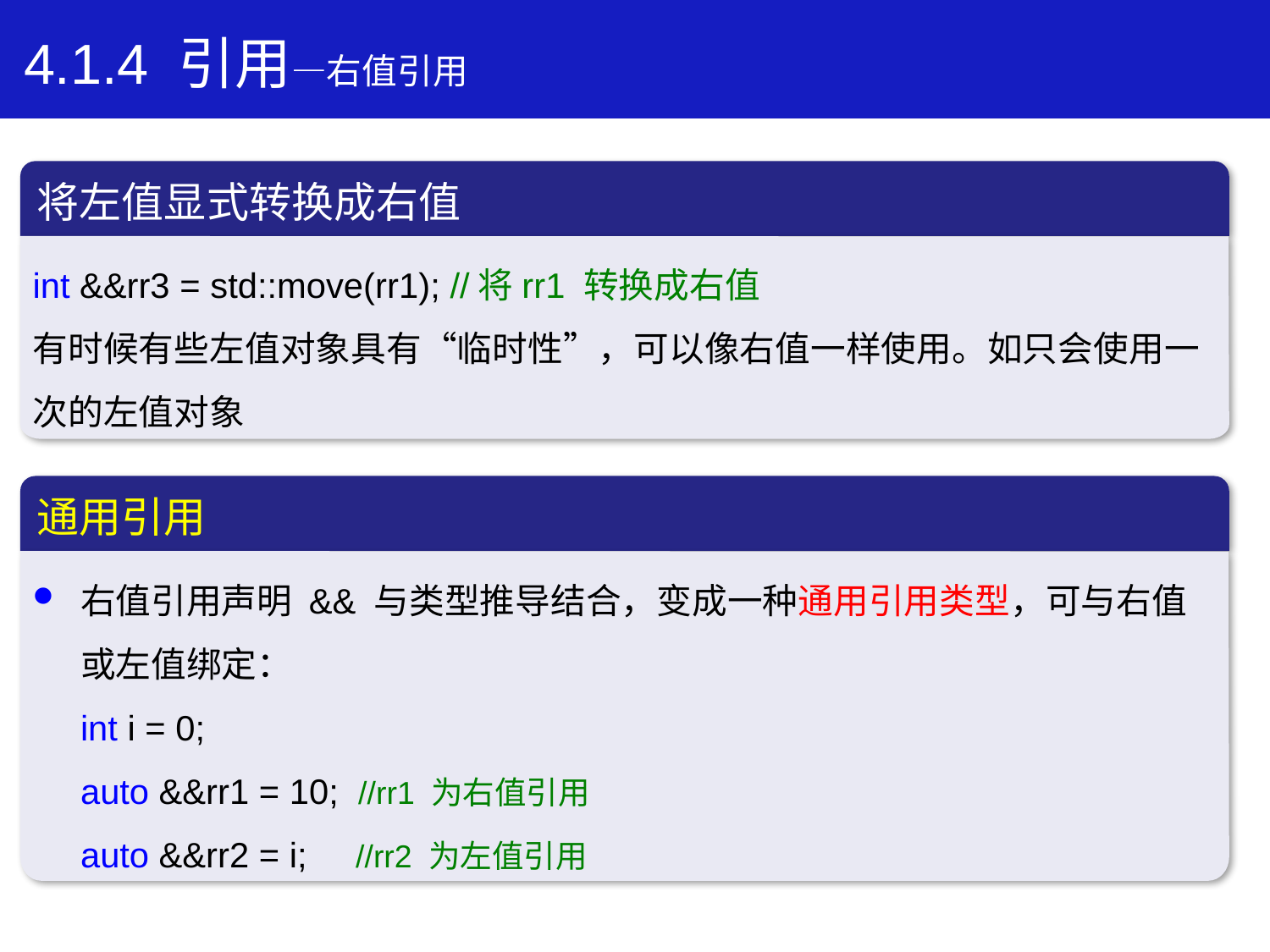

4.1.4 引用—右值引用
将左值显式转换成右值
int &&rr3 = std::move(rr1); //将rr1 转换成右值
有时候有些左值对象具有“临时性”，可以像右值一样使用。如只会使用一次的左值对象
学习目标
通用引用
右值引用声明 && 与类型推导结合，变成一种通用引用类型，可与右值或左值绑定：
int i = 0;
auto &&rr1 = 10;  //rr1 为右值引用
auto &&rr2 = i;     //rr2 为左值引用
15